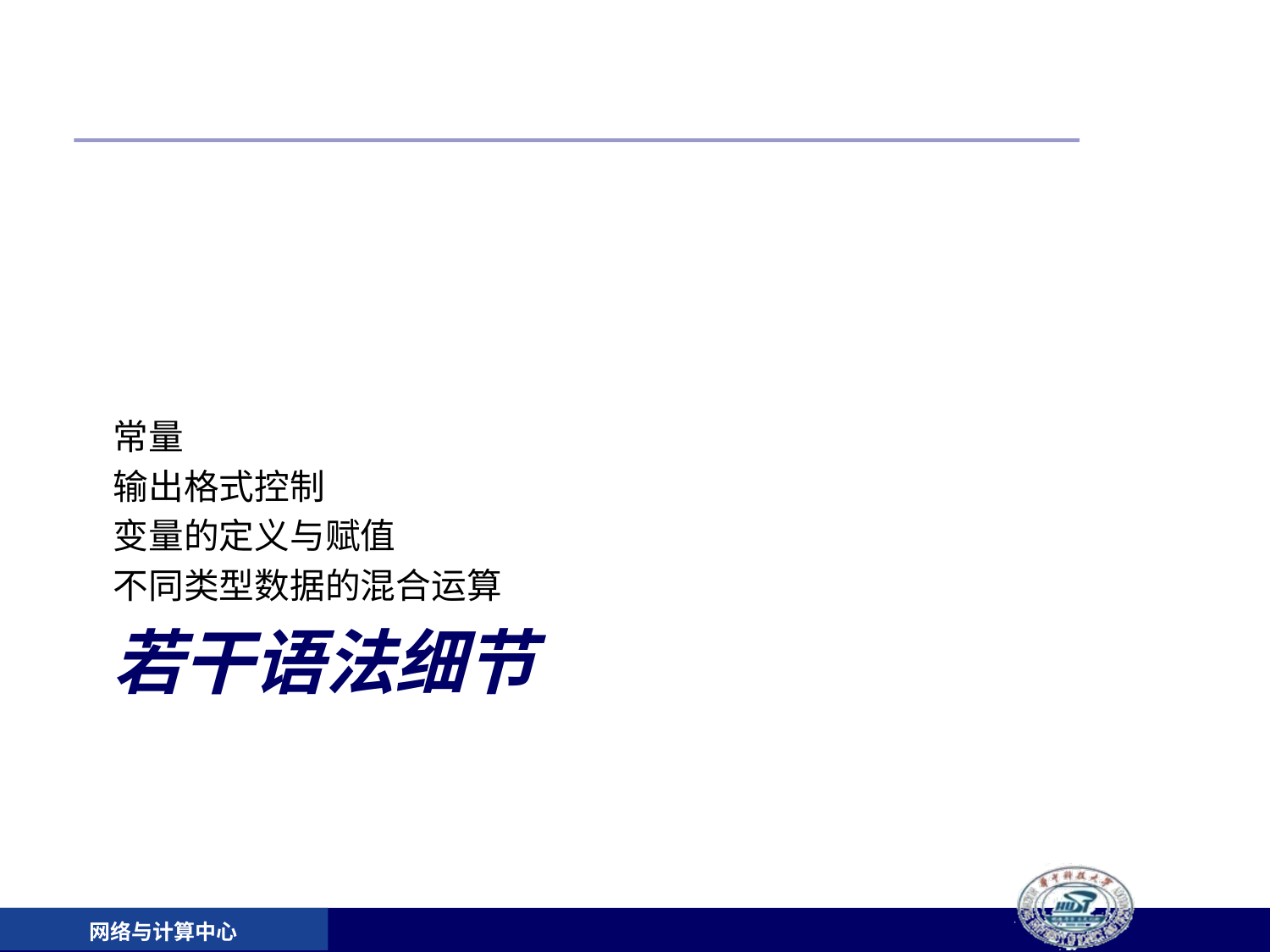

常量
输出格式控制
变量的定义与赋值
不同类型数据的混合运算
# 若干语法细节
网络与计算中心